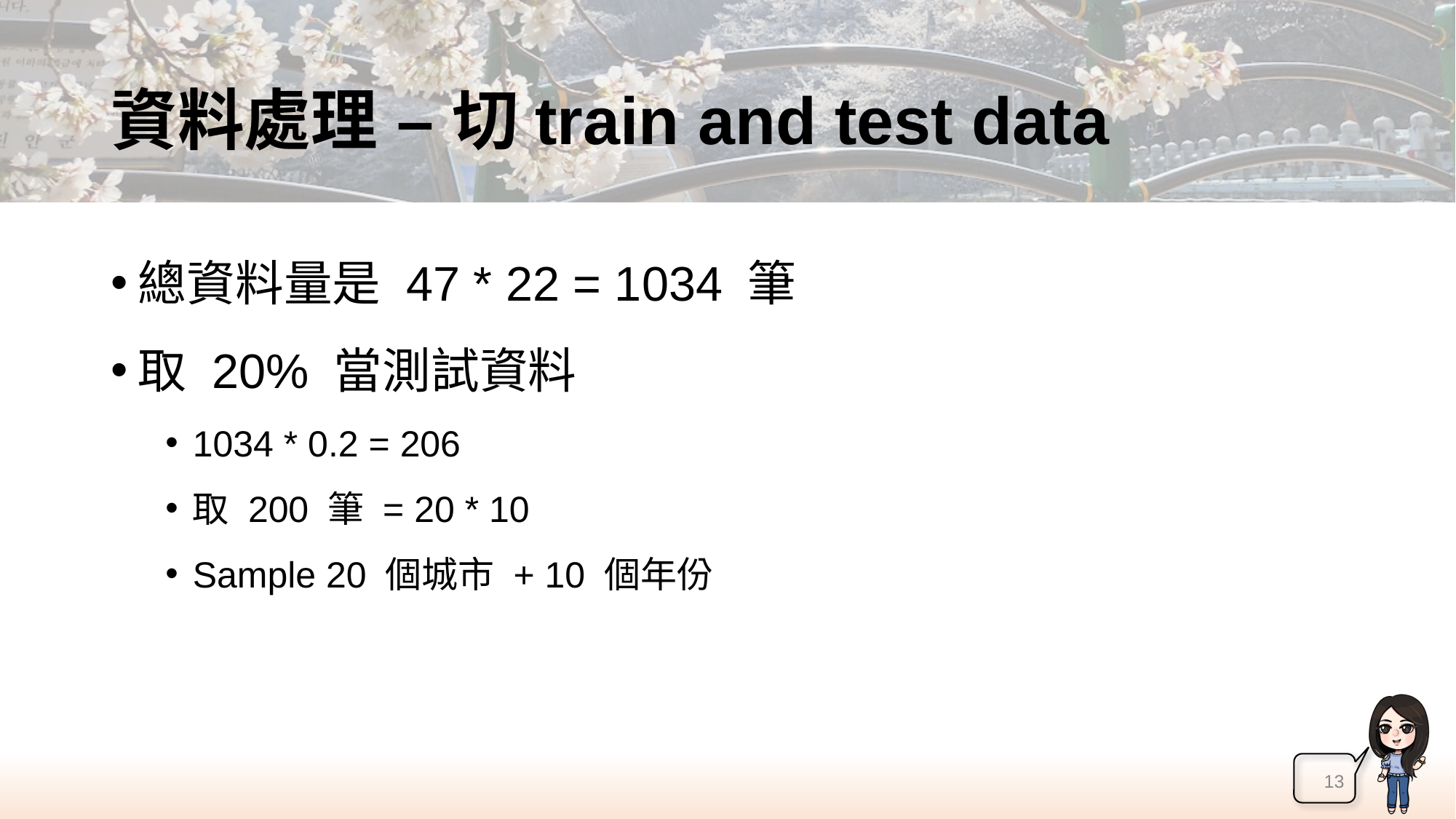

# 資料處理 – 切train and test data
總資料量是 47 * 22 = 1034 筆
取 20% 當測試資料
1034 * 0.2 = 206
取 200 筆 = 20 * 10
Sample 20 個城市 + 10 個年份

13